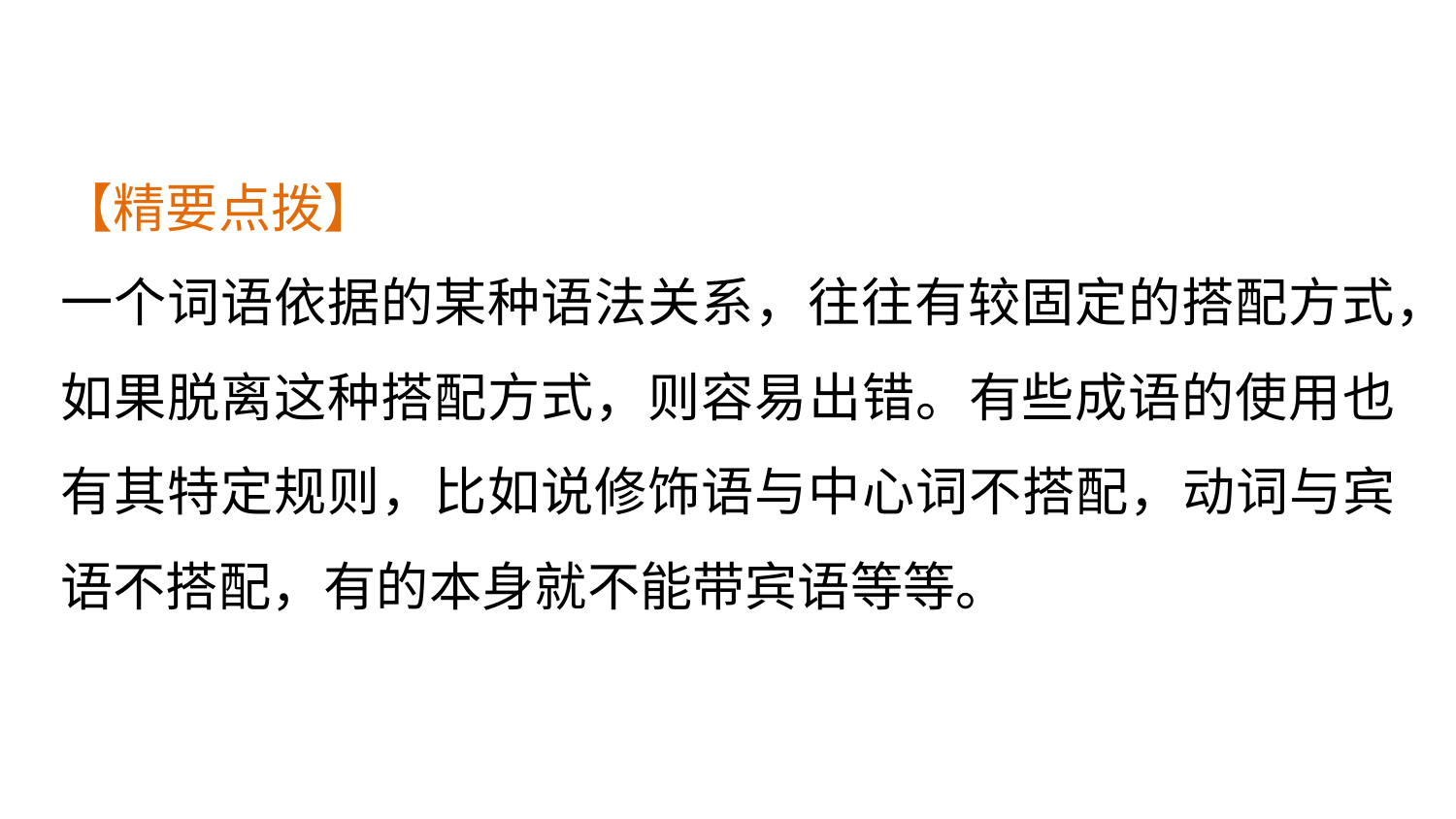

【精要点拨】
一个词语依据的某种语法关系，往往有较固定的搭配方式，如果脱离这种搭配方式，则容易出错。有些成语的使用也有其特定规则，比如说修饰语与中心词不搭配，动词与宾语不搭配，有的本身就不能带宾语等等。